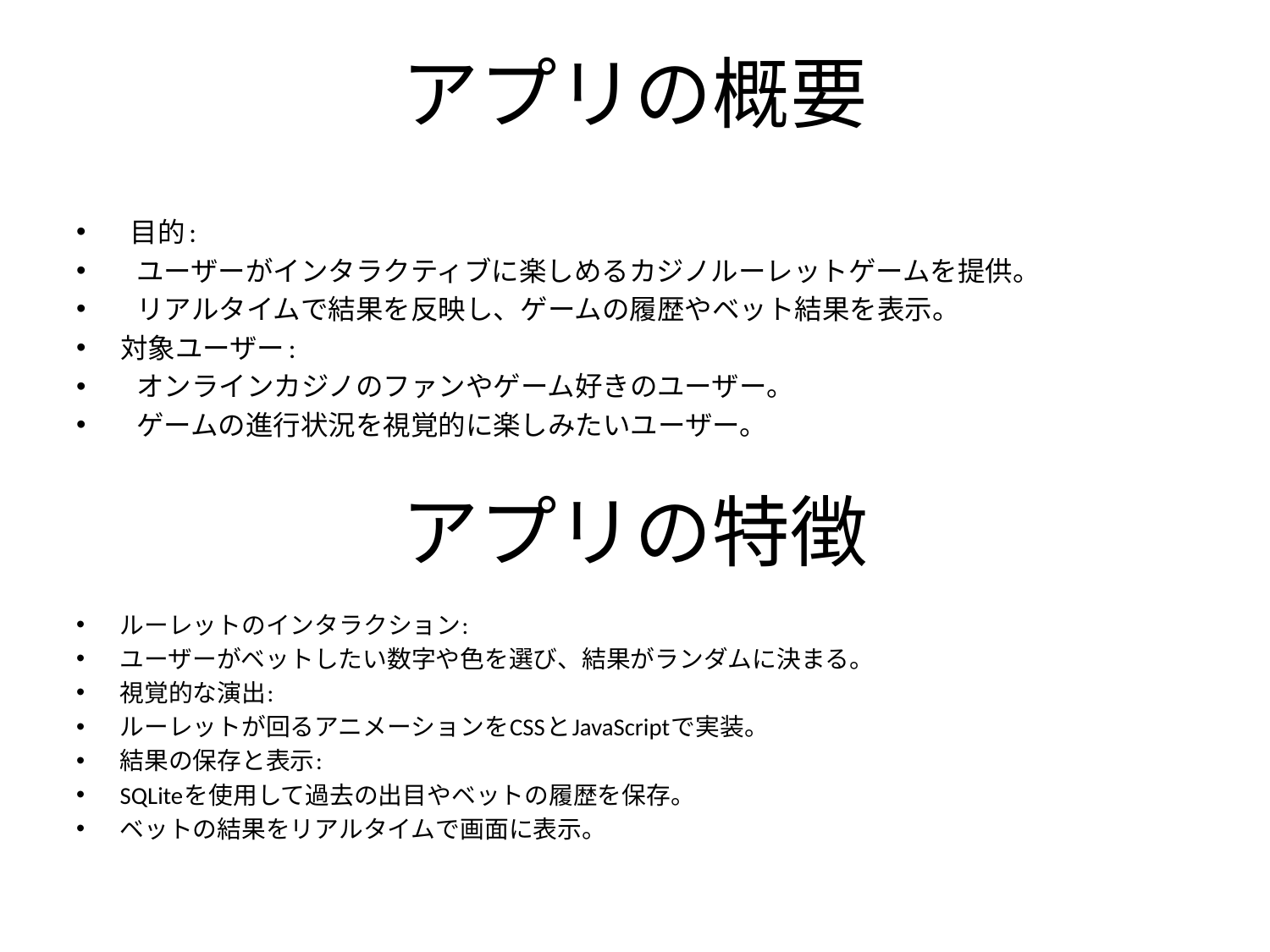

# アプリの概要

 目的:
  ユーザーがインタラクティブに楽しめるカジノルーレットゲームを提供。
  リアルタイムで結果を反映し、ゲームの履歴やベット結果を表示。
対象ユーザー:
  オンラインカジノのファンやゲーム好きのユーザー。
  ゲームの進行状況を視覚的に楽しみたいユーザー。

アプリの特徴

ルーレットのインタラクション:
ユーザーがベットしたい数字や色を選び、結果がランダムに決まる。
視覚的な演出:
ルーレットが回るアニメーションをCSSとJavaScriptで実装。
結果の保存と表示:
SQLiteを使用して過去の出目やベットの履歴を保存。
ベットの結果をリアルタイムで画面に表示。